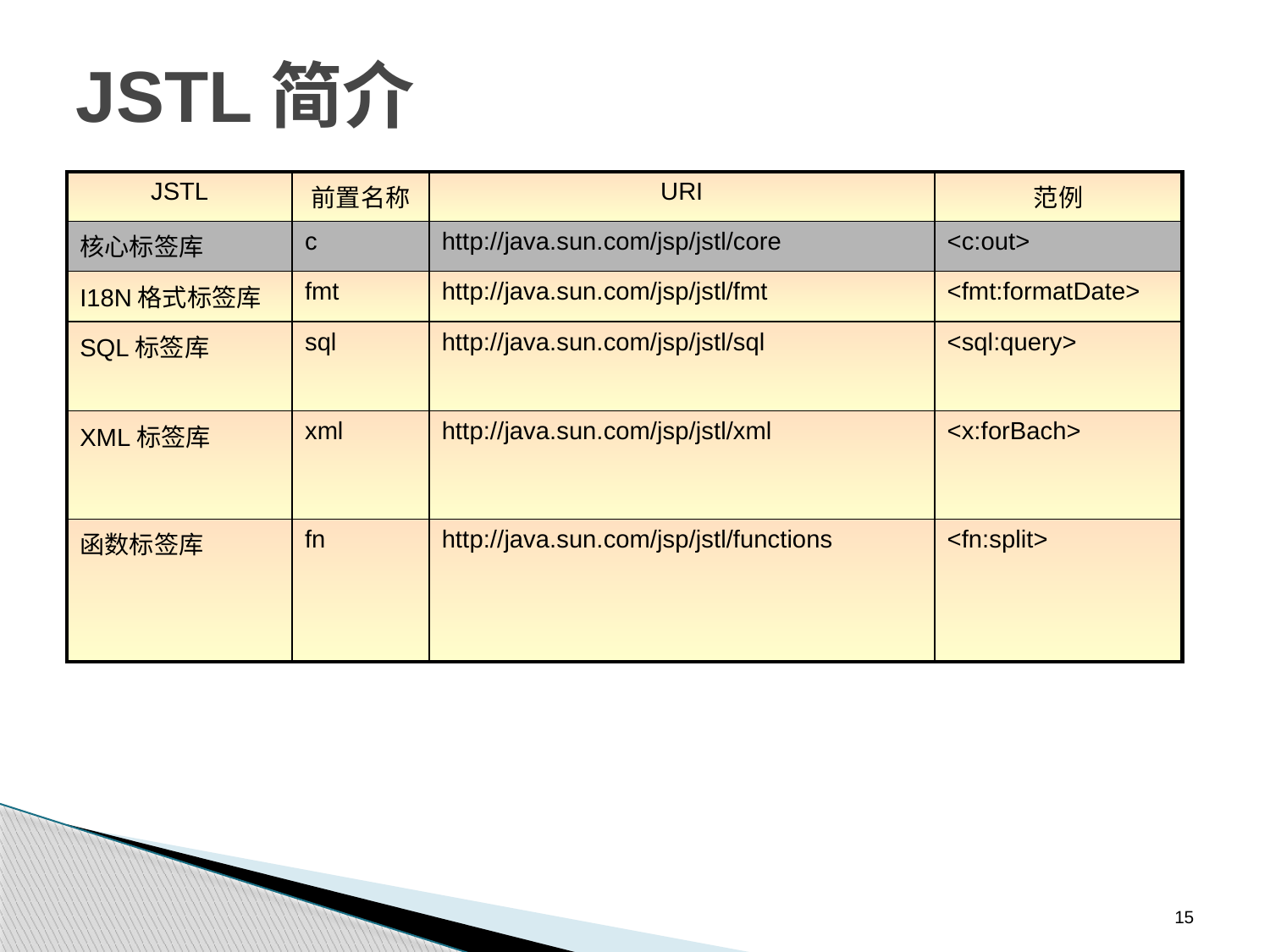

# JSTL简介
JSTL(JavaServer Pages Standard Tag Library)，目前最新的版本为1.1版。JSTL是由JCP(Java Community Process)所制定的标准规范，它主要提供给Java Web开发人员一个标准通用的标签函数库。
JSTL所提供的标签函数库主要分为五大类：
核心标签库 (Core tag library)
I18N格式标签库 (I18N-capable formatting tag library)
SQL标签库 (SQL tag library)
XML标签库 (XML tag library)
函数标签库 (Functions tag library)
| JSTL | 前置名称 | URI | 范例 |
| --- | --- | --- | --- |
| 核心标签库 | c | http://java.sun.com/jsp/jstl/core | <c:out> |
| I18N格式标签库 | fmt | http://java.sun.com/jsp/jstl/fmt | <fmt:formatDate> |
| SQL标签库 | sql | http://java.sun.com/jsp/jstl/sql | <sql:query> |
| XML标签库 | xml | http://java.sun.com/jsp/jstl/xml | <x:forBach> |
| 函数标签库 | fn | http://java.sun.com/jsp/jstl/functions | <fn:split> |
15